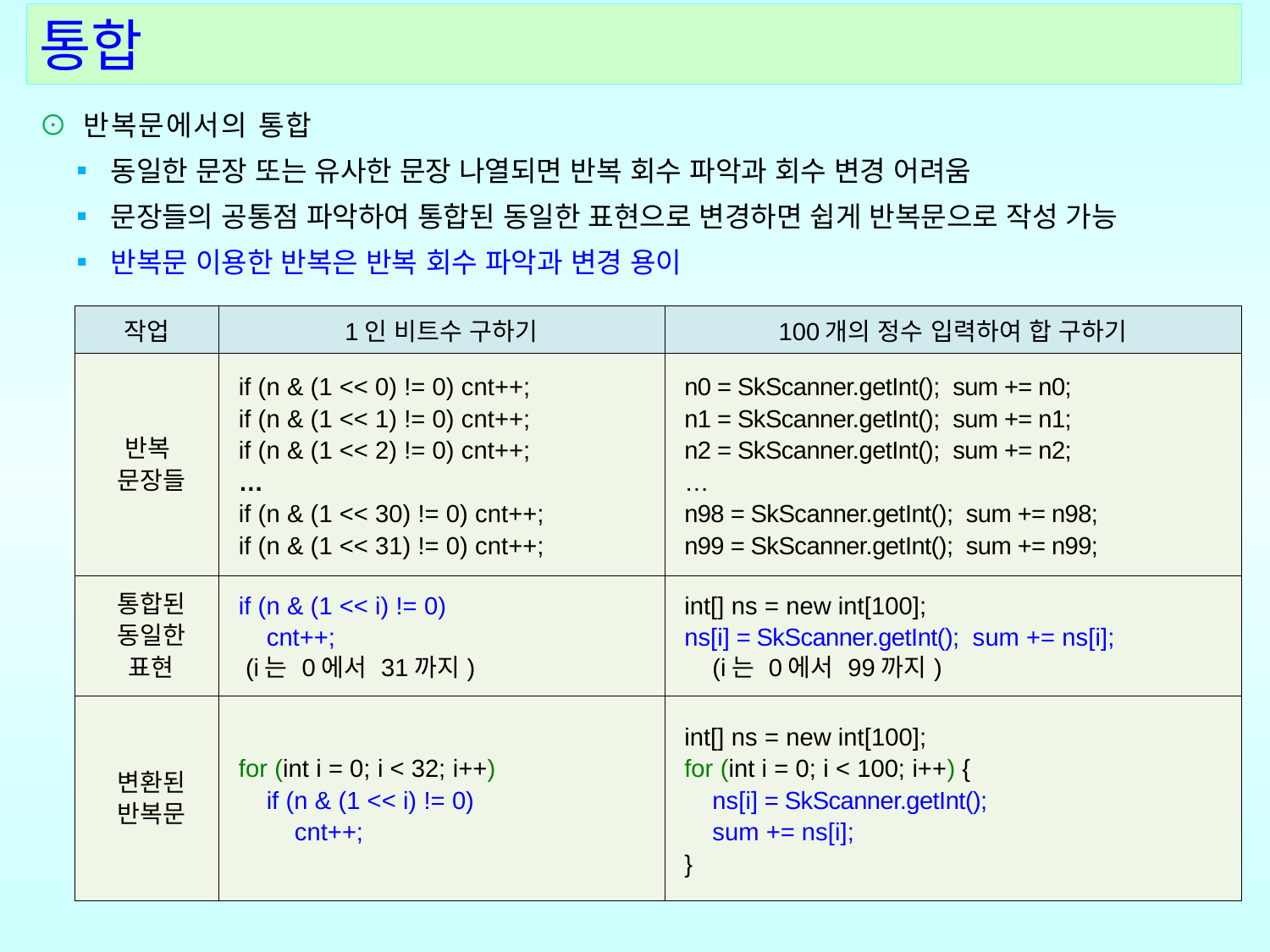

통합
⊙ 반복문에서의 통합
   ▪ 동일한 문장 또는 유사한 문장 나열되면 반복 회수 파악과 회수 변경 어려움
   ▪ 문장들의 공통점 파악하여 통합된 동일한 표현으로 변경하면 쉽게 반복문으로 작성 가능
   ▪ 반복문 이용한 반복은 반복 회수 파악과 변경 용이
| 작업 | 1인 비트수 구하기 | 100개의 정수 입력하여 합 구하기 |
| --- | --- | --- |
| 반복 문장들 | if (n & (1 << 0) != 0) cnt++; if (n & (1 << 1) != 0) cnt++; if (n & (1 << 2) != 0) cnt++; … if (n & (1 << 30) != 0) cnt++; if (n & (1 << 31) != 0) cnt++; | n0 = SkScanner.getInt(); sum += n0; n1 = SkScanner.getInt(); sum += n1; n2 = SkScanner.getInt(); sum += n2; … n98 = SkScanner.getInt(); sum += n98; n99 = SkScanner.getInt(); sum += n99; |
| 통합된 동일한 표현 | if (n & (1 << i) != 0) cnt++; (i는 0에서 31까지) | int[] ns = new int[100]; ns[i] = SkScanner.getInt(); sum += ns[i]; (i는 0에서 99까지) |
| 변환된 반복문 | for (int i = 0; i < 32; i++) if (n & (1 << i) != 0) cnt++; | int[] ns = new int[100]; for (int i = 0; i < 100; i++) { ns[i] = SkScanner.getInt(); sum += ns[i]; } |